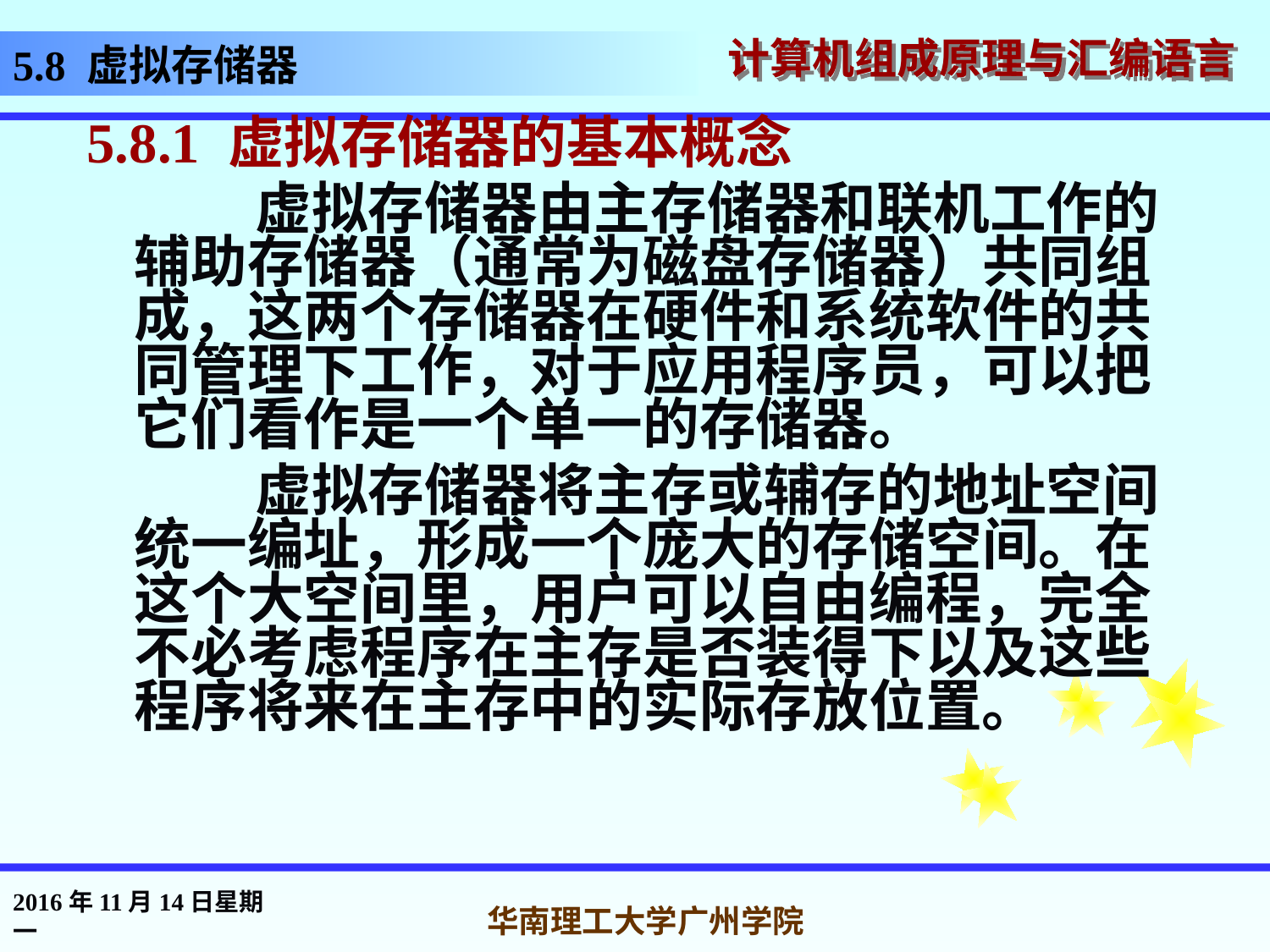

# 5.8 虚拟存储器
5.8.1 虚拟存储器的基本概念
            虚拟存储器由主存储器和联机工作的辅助存储器（通常为磁盘存储器）共同组成，这两个存储器在硬件和系统软件的共同管理下工作，对于应用程序员，可以把它们看作是一个单一的存储器。
            虚拟存储器将主存或辅存的地址空间统一编址，形成一个庞大的存储空间。在这个大空间里，用户可以自由编程，完全不必考虑程序在主存是否装得下以及这些程序将来在主存中的实际存放位置。
2016年11月14日星期一
华南理工大学广州学院